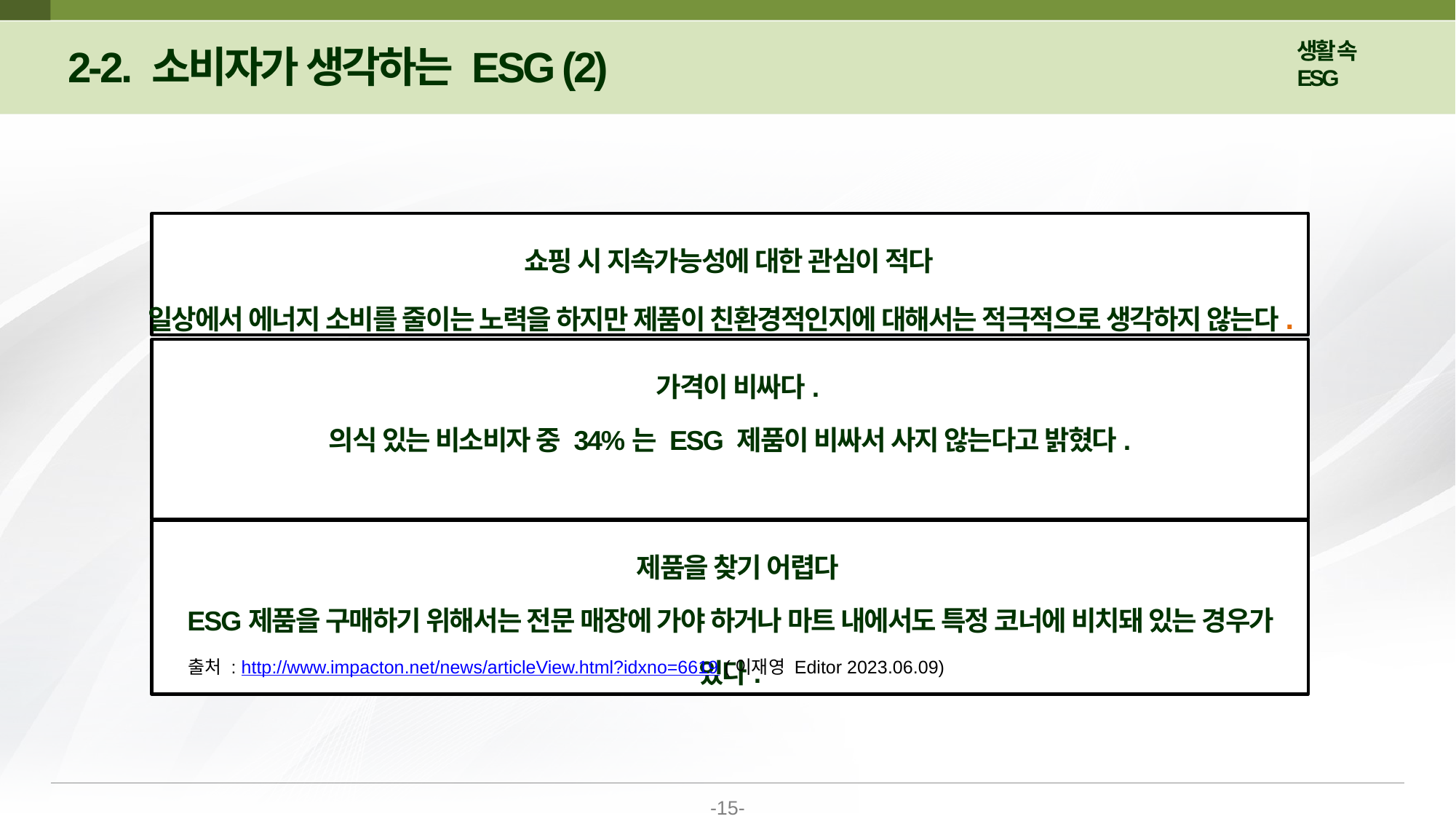

2-2. 소비자가 생각하는 ESG (2)
 쇼핑 시 지속가능성에 대한 관심이 적다
일상에서 에너지 소비를 줄이는 노력을 하지만 제품이 친환경적인지에 대해서는 적극적으로 생각하지 않는다.

 가격이 비싸다.
의식 있는 비소비자 중 34%는 ESG 제품이 비싸서 사지 않는다고 밝혔다.

 제품을 찾기 어렵다
ESG제품을 구매하기 위해서는 전문 매장에 가야 하거나 마트 내에서도 특정 코너에 비치돼 있는 경우가 있다.
출처 : http://www.impacton.net/news/articleView.html?idxno=6619 (이재영 Editor 2023.06.09)